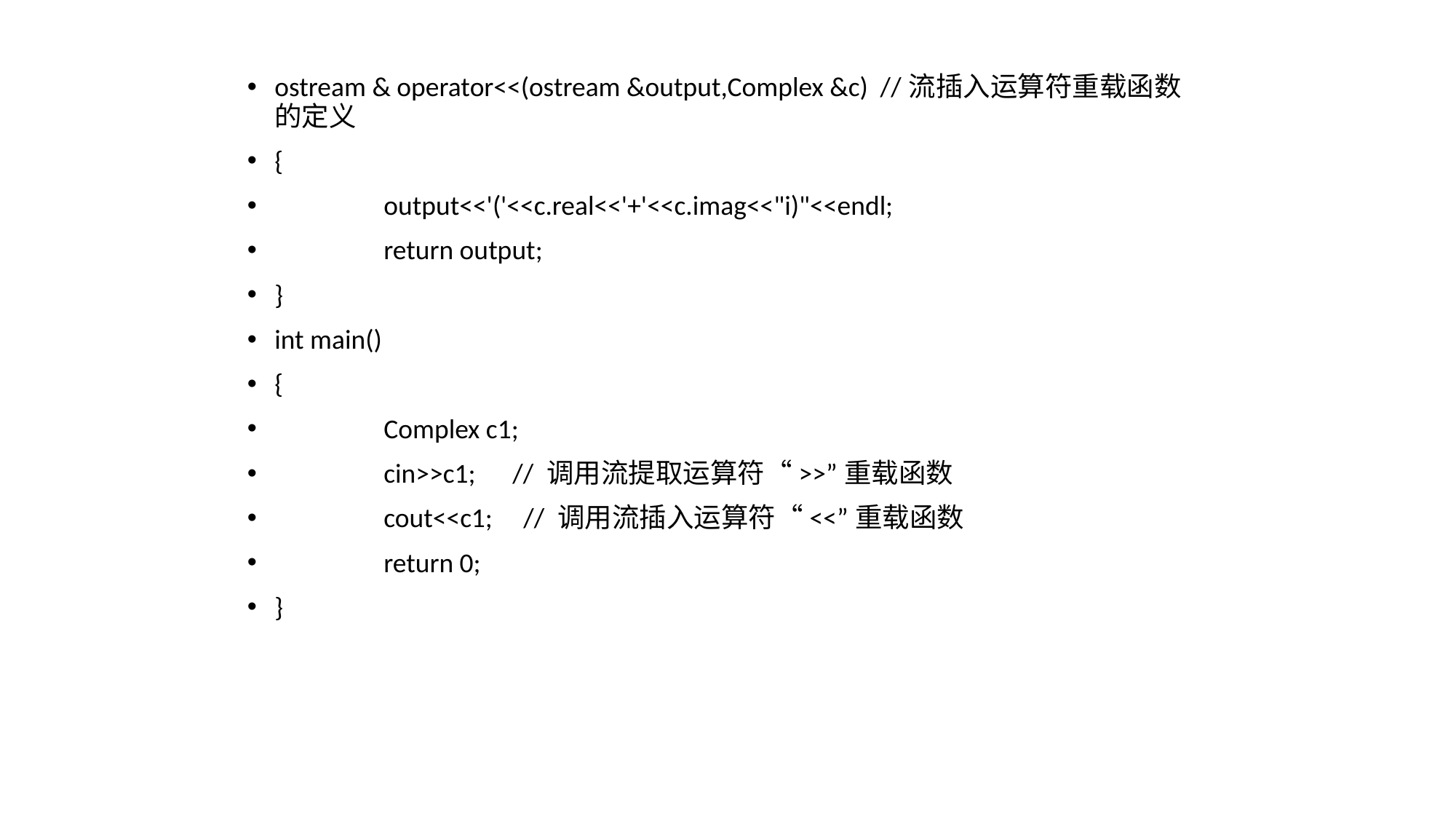

ostream & operator<<(ostream &output,Complex &c)  //流插入运算符重载函数的定义
{
	output<<'('<<c.real<<'+'<<c.imag<<"i)"<<endl;
	return output;
}
int main()
{
	Complex c1;
	cin>>c1;      // 调用流提取运算符“>>”重载函数
	cout<<c1;     // 调用流插入运算符“<<”重载函数
	return 0;
}